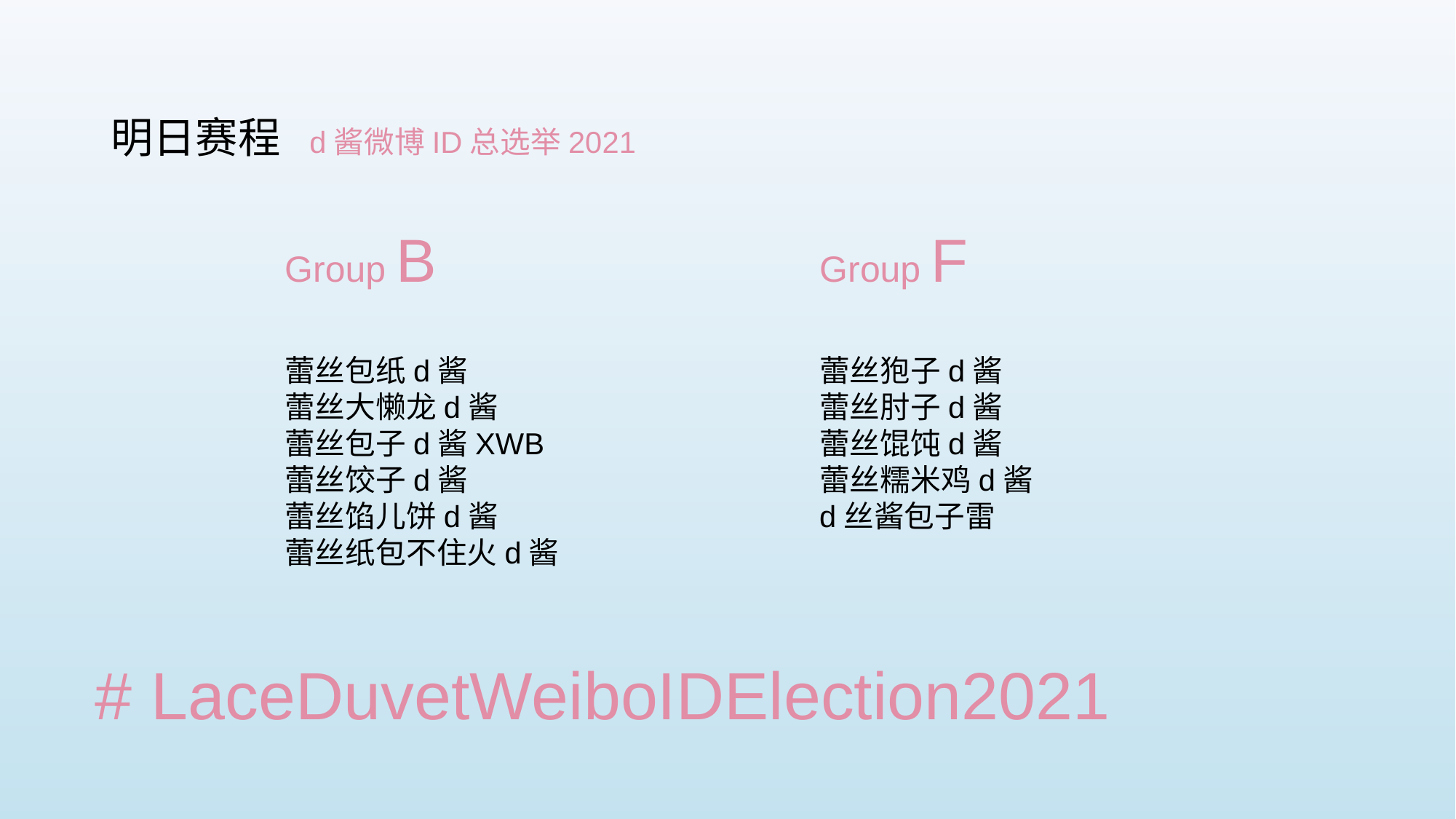

明日赛程  d酱微博ID总选举2021
Group B
Group F
蕾丝包纸d酱
蕾丝大懒龙d酱
蕾丝包子d酱XWB
蕾丝饺子d酱
蕾丝馅儿饼d酱
蕾丝纸包不住火d酱
蕾丝狍子d酱
蕾丝肘子d酱
蕾丝馄饨d酱
蕾丝糯米鸡d酱
d丝酱包子雷
# # LaceDuvetWeiboIDElection2021